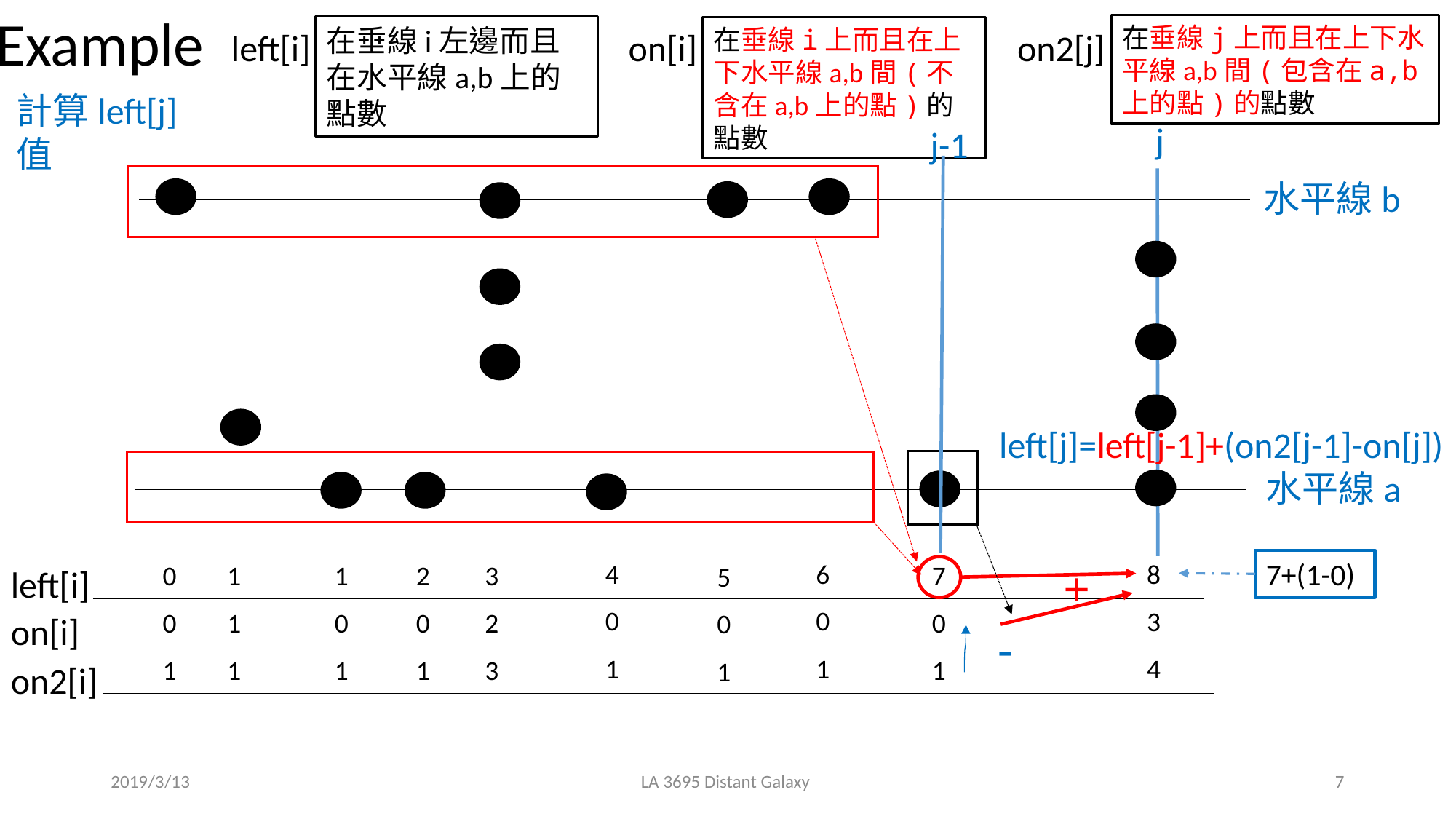

Example
在垂線j上而且在上下水平線a,b間(包含在a,b上的點)的點數
在垂線i左邊而且在水平線a,b上的點數
在垂線i上而且在上下水平線a,b間(不含在a,b上的點)的點數
on2[j]
left[i]
on[i]
計算left[j]值
j
j-1

水平線b

left[j]=left[j-1]+(on2[j-1]-on[j])

水平線a

7+(1-0)
4
6
+
8
0
1
1
2
3
7
5
left[i]

0
0
3
0
1
0
0
2
0
0
on[i]
-
1
1
4
1
1
1
1
3
1
1
on2[i]
2019/3/13
LA 3695 Distant Galaxy
7